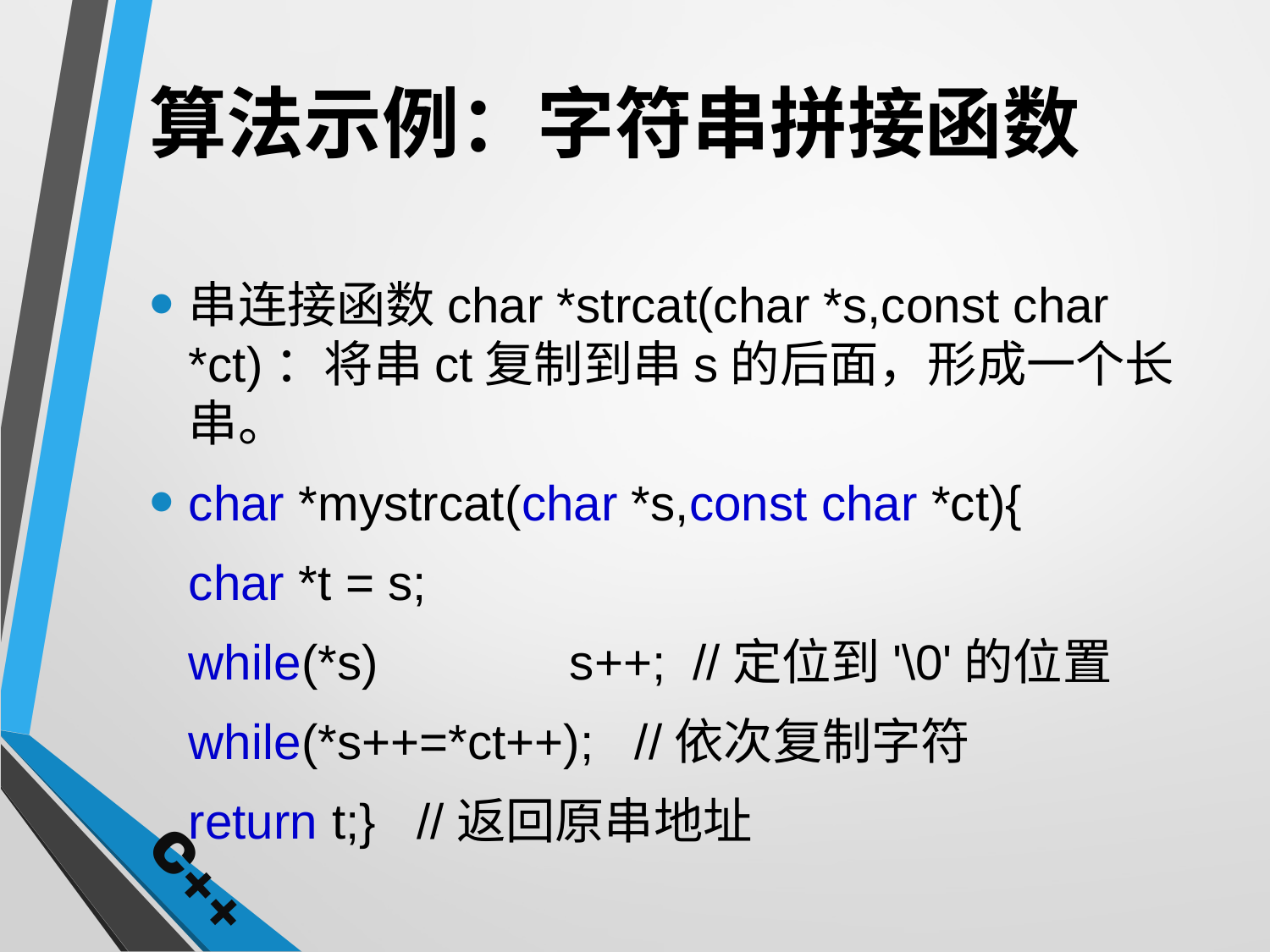

# 算法示例：字符串拼接函数
串连接函数char *strcat(char *s,const char *ct)：将串ct复制到串s的后面，形成一个长串。
char *mystrcat(char *s,const char *ct){
	char *t = s;
	while(*s)		s++;  //定位到'\0'的位置
	while(*s++=*ct++);   //依次复制字符
	return t;}   //返回原串地址